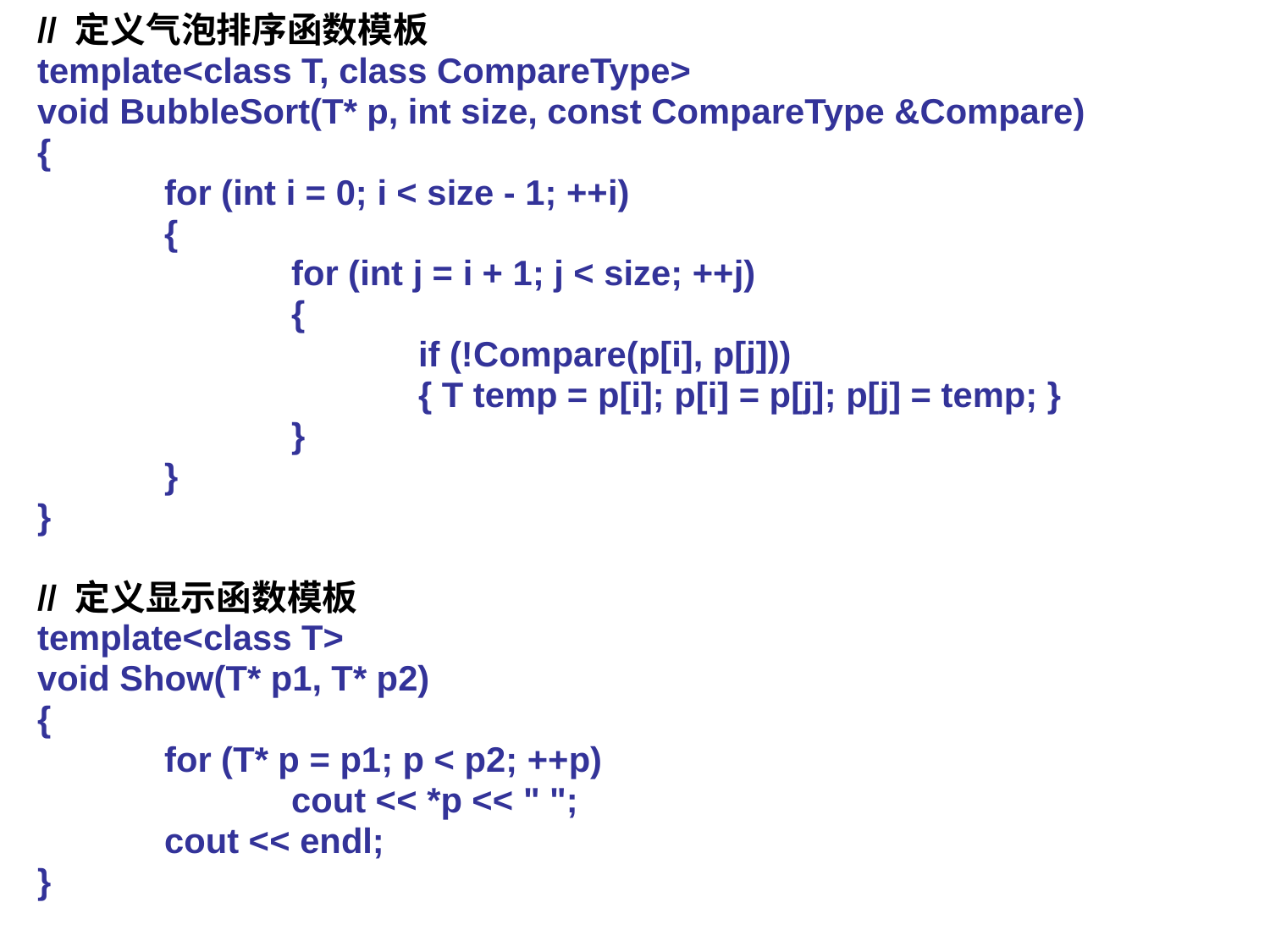

// 定义气泡排序函数模板
template<class T, class CompareType>
void BubbleSort(T* p, int size, const CompareType &Compare)
{
	for (int i = 0; i < size - 1; ++i)
	{
		for (int j = i + 1; j < size; ++j)
		{
			if (!Compare(p[i], p[j]))
			{ T temp = p[i]; p[i] = p[j]; p[j] = temp; }
		}
	}
}

// 定义显示函数模板
template<class T>
void Show(T* p1, T* p2)
{
	for (T* p = p1; p < p2; ++p)
		cout << *p << " ";
	cout << endl;
}